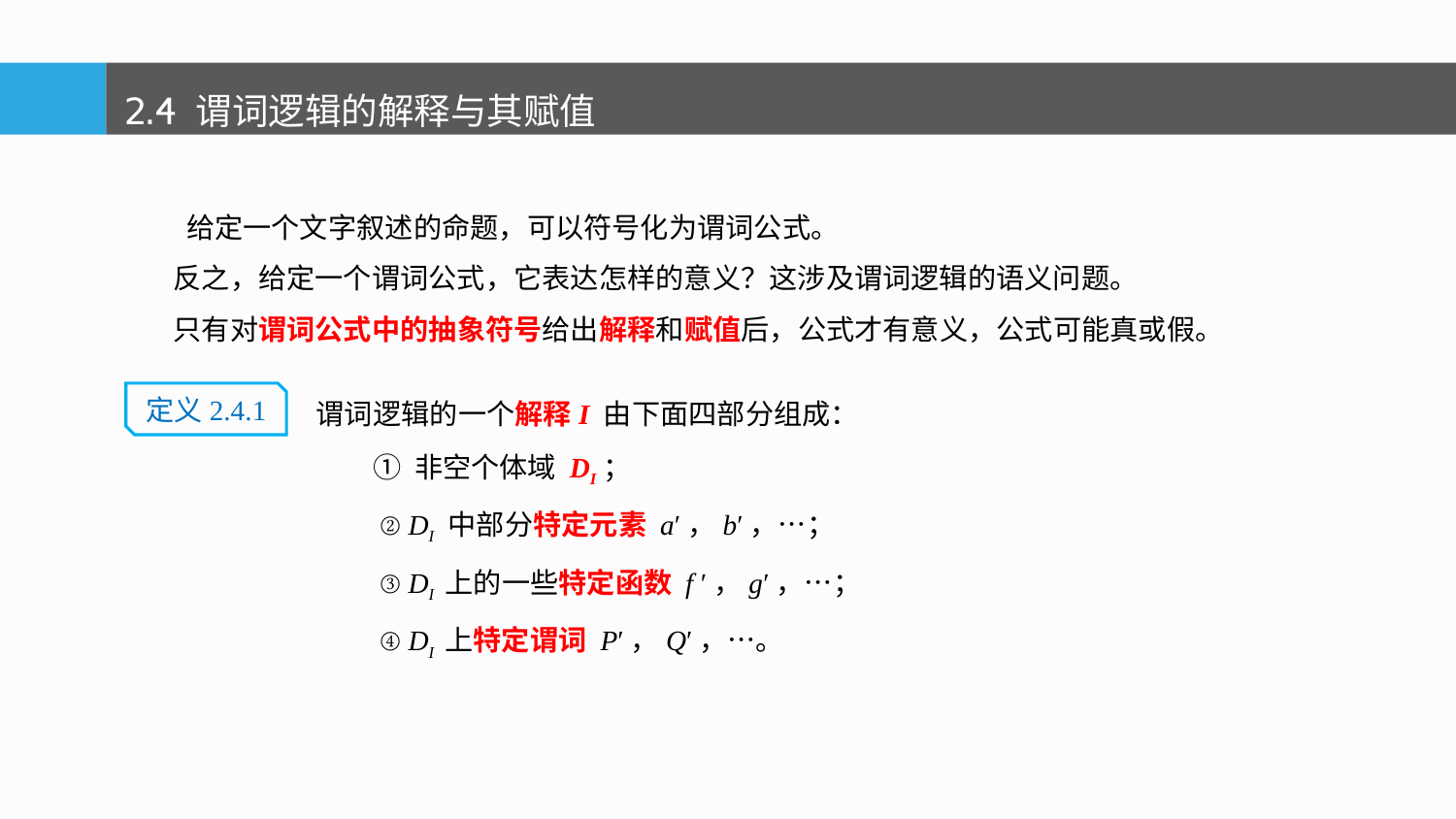

2.4 谓词逻辑的解释与其赋值

 给定一个文字叙述的命题，可以符号化为谓词公式。
反之，给定一个谓词公式，它表达怎样的意义？这涉及谓词逻辑的语义问题。
只有对谓词公式中的抽象符号给出解释和赋值后，公式才有意义，公式可能真或假。
谓词逻辑的一个解释I 由下面四部分组成：
         ① 非空个体域 DI；
         ② DI 中部分特定元素 a′，b′，…；
         ③ DI 上的一些特定函数 f ′，g′，…；
         ④ DI 上特定谓词 P′，Q′，…。
定义2.4.1